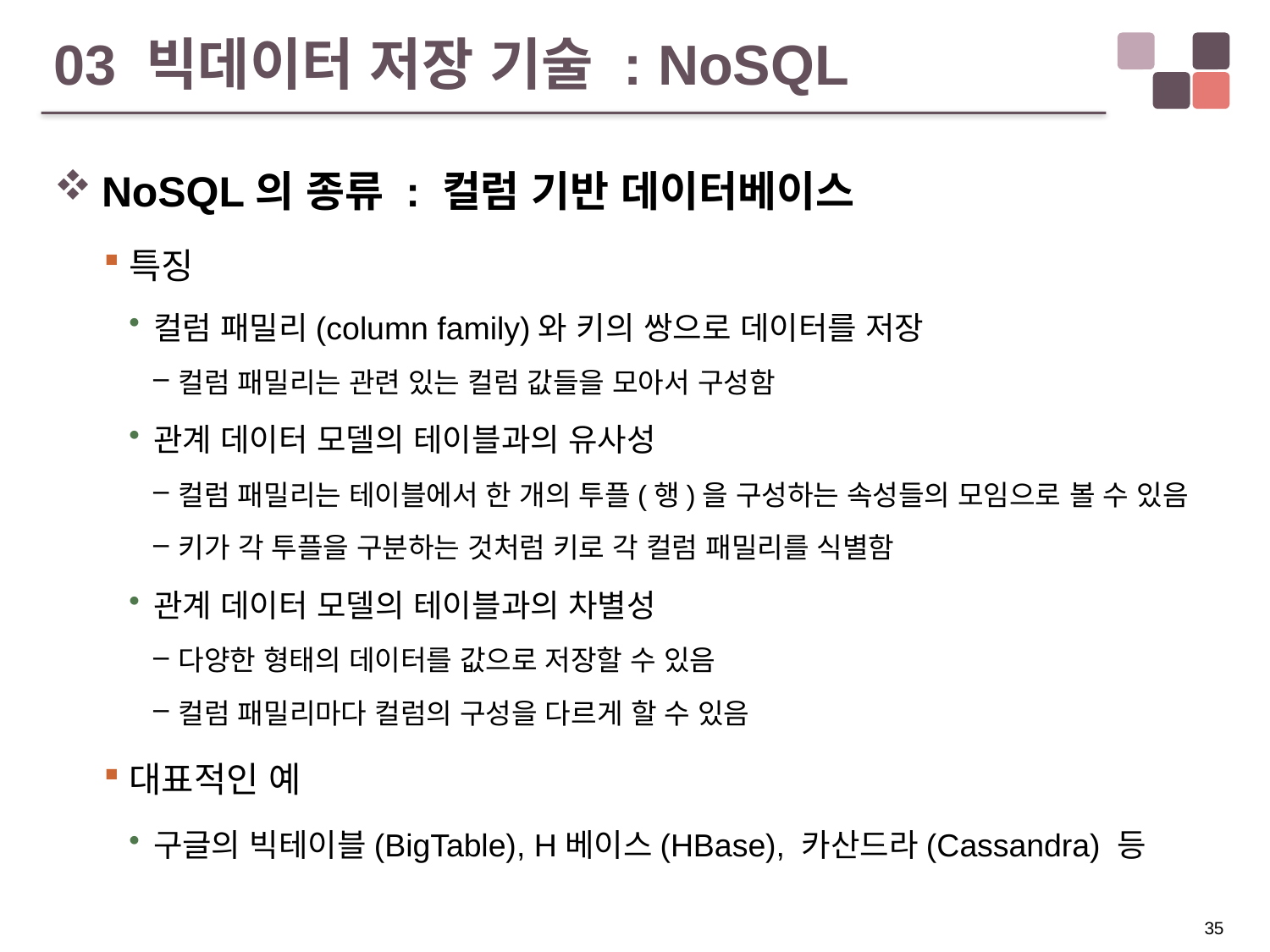

# 03 빅데이터 저장 기술 : NoSQL
NoSQL의 종류 : 컬럼 기반 데이터베이스
특징
컬럼 패밀리(column family)와 키의 쌍으로 데이터를 저장
컬럼 패밀리는 관련 있는 컬럼 값들을 모아서 구성함
관계 데이터 모델의 테이블과의 유사성
컬럼 패밀리는 테이블에서 한 개의 투플(행)을 구성하는 속성들의 모임으로 볼 수 있음
키가 각 투플을 구분하는 것처럼 키로 각 컬럼 패밀리를 식별함
관계 데이터 모델의 테이블과의 차별성
다양한 형태의 데이터를 값으로 저장할 수 있음
컬럼 패밀리마다 컬럼의 구성을 다르게 할 수 있음
대표적인 예
구글의 빅테이블(BigTable), H베이스(HBase), 카산드라(Cassandra) 등